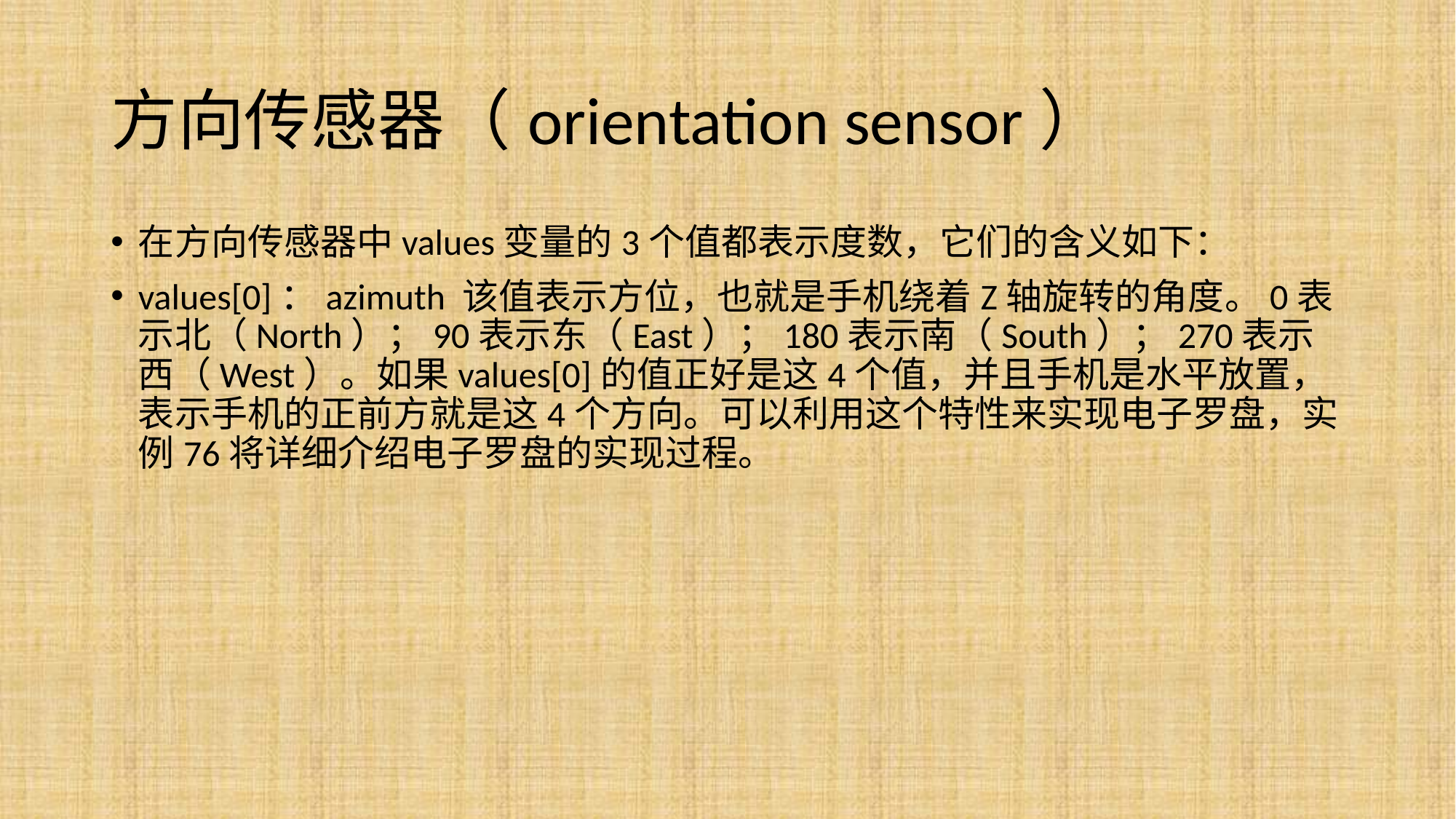

# 方向传感器（orientation sensor）
在方向传感器中values变量的3个值都表示度数，它们的含义如下：
values[0]：azimuth 该值表示方位，也就是手机绕着Z轴旋转的角度。0表示北（North）；90表示东（East）；180表示南（South）；270表示西（West）。如果values[0]的值正好是这4个值，并且手机是水平放置，表示手机的正前方就是这4个方向。可以利用这个特性来实现电子罗盘，实例76将详细介绍电子罗盘的实现过程。